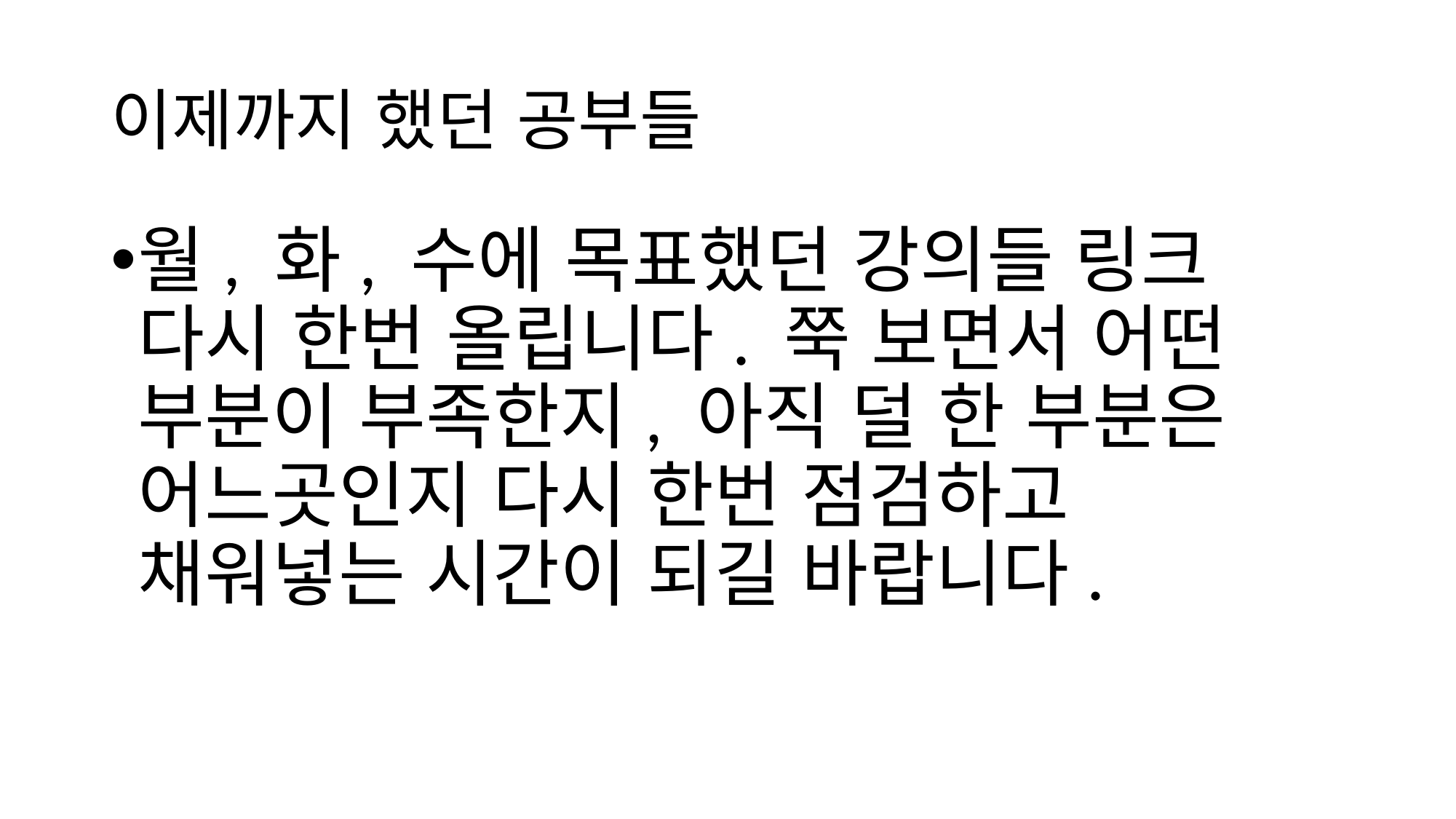

# 이제까지 했던 공부들
월, 화, 수에 목표했던 강의들 링크 다시 한번 올립니다. 쭉 보면서 어떤 부분이 부족한지, 아직 덜 한 부분은 어느곳인지 다시 한번 점검하고 채워넣는 시간이 되길 바랍니다.